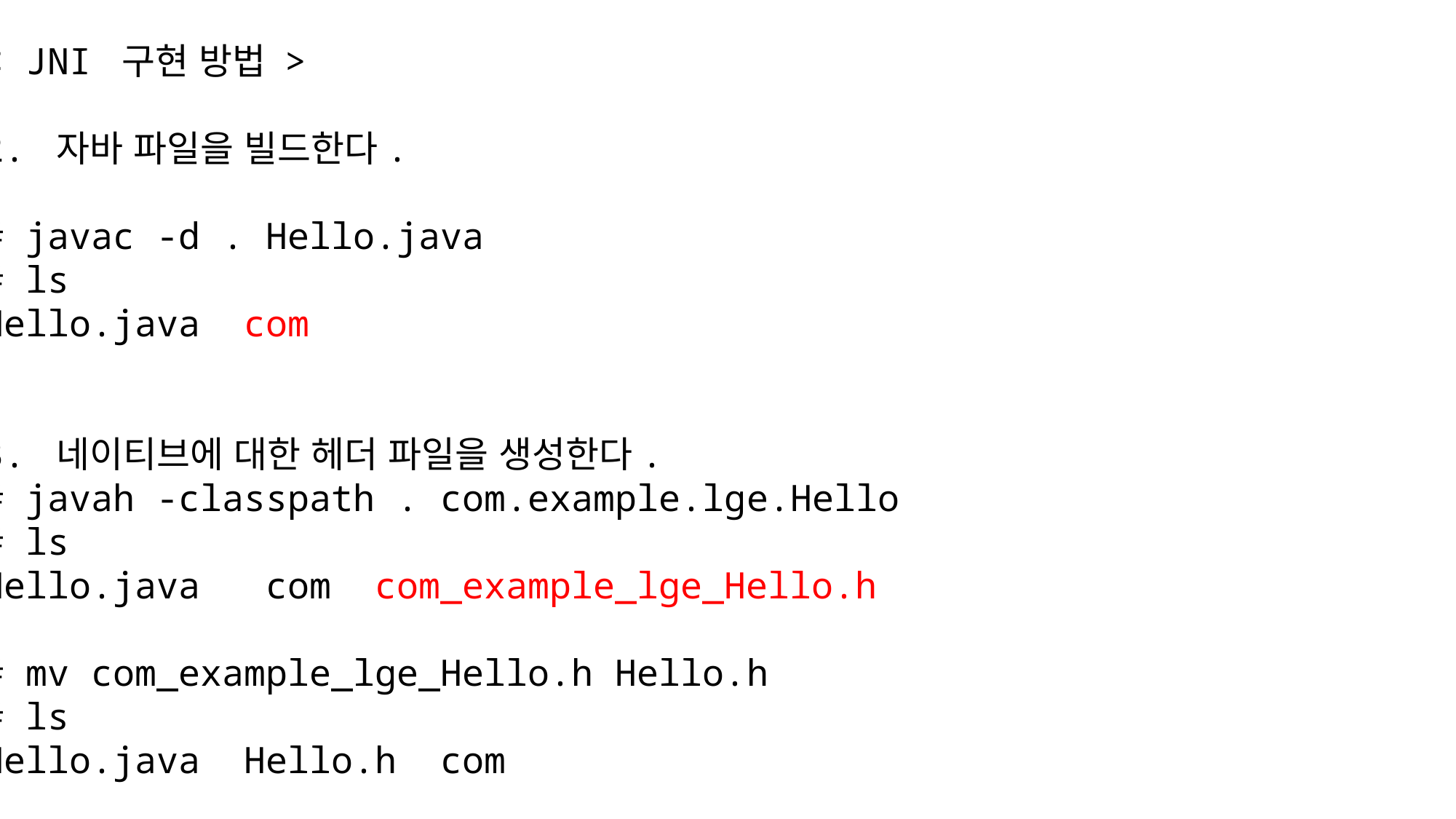

< JNI 구현 방법 >

2. 자바 파일을 빌드한다.

# javac -d . Hello.java
# ls
Hello.java  com

3. 네이티브에 대한 헤더 파일을 생성한다.
# javah -classpath . com.example.lge.Hello
# ls
Hello.java   com  com_example_lge_Hello.h

# mv com_example_lge_Hello.h Hello.h
# ls
Hello.java  Hello.h  com